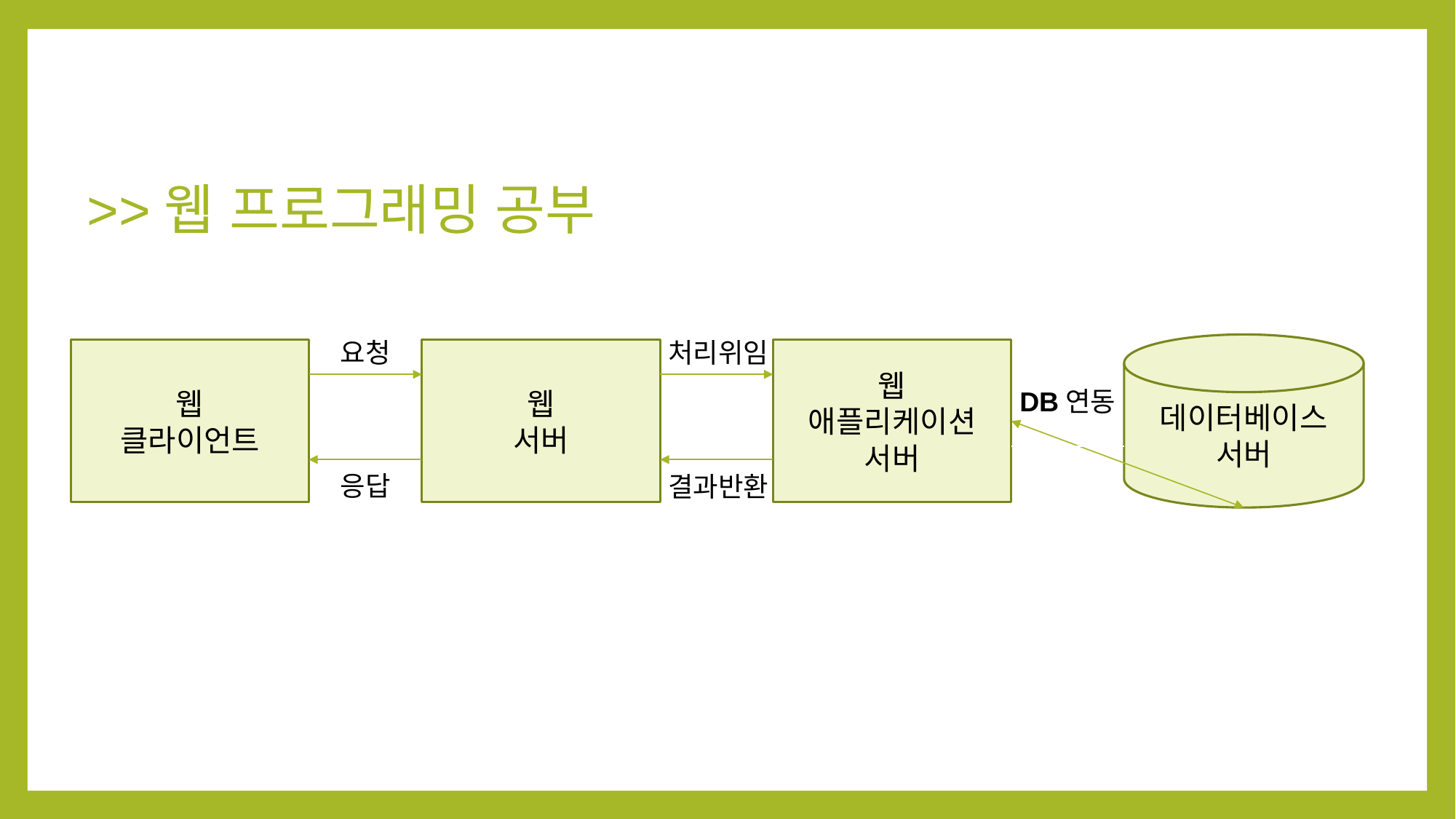

>>웹 프로그래밍 공부
요청
처리위임
데이터베이스
서버
웹
클라이언트
웹
서버
웹
애플리케이션
서버
DB연동
응답
결과반환